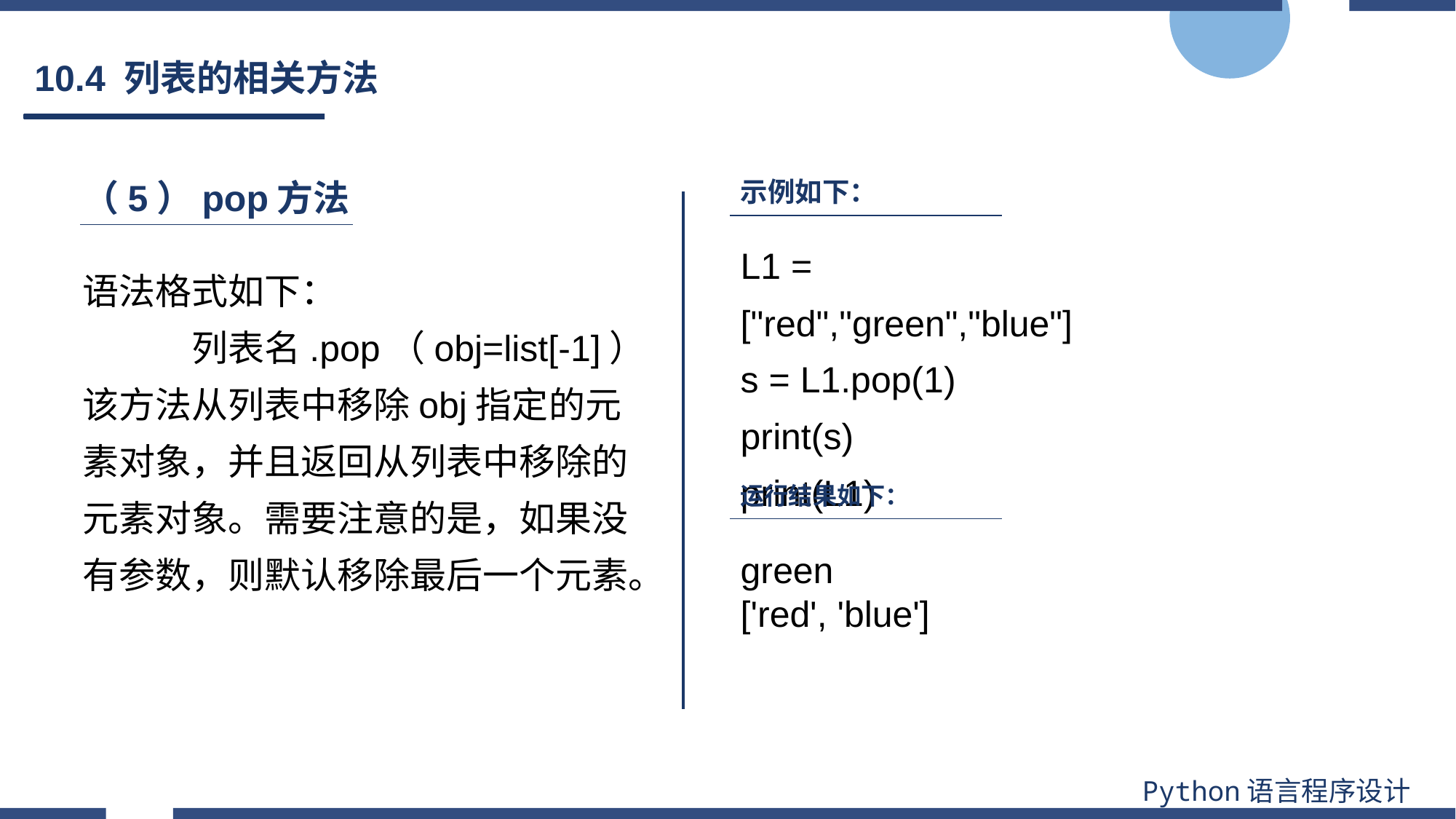

# 10.4 列表的相关方法
（5）pop方法
示例如下：
L1 = ["red","green","blue"]
s = L1.pop(1)
print(s)
print(L1)

语法格式如下：
	列表名.pop（obj=list[-1]）
该方法从列表中移除obj指定的元素对象，并且返回从列表中移除的元素对象。需要注意的是，如果没有参数，则默认移除最后一个元素。
运行结果如下：
green
['red', 'blue']